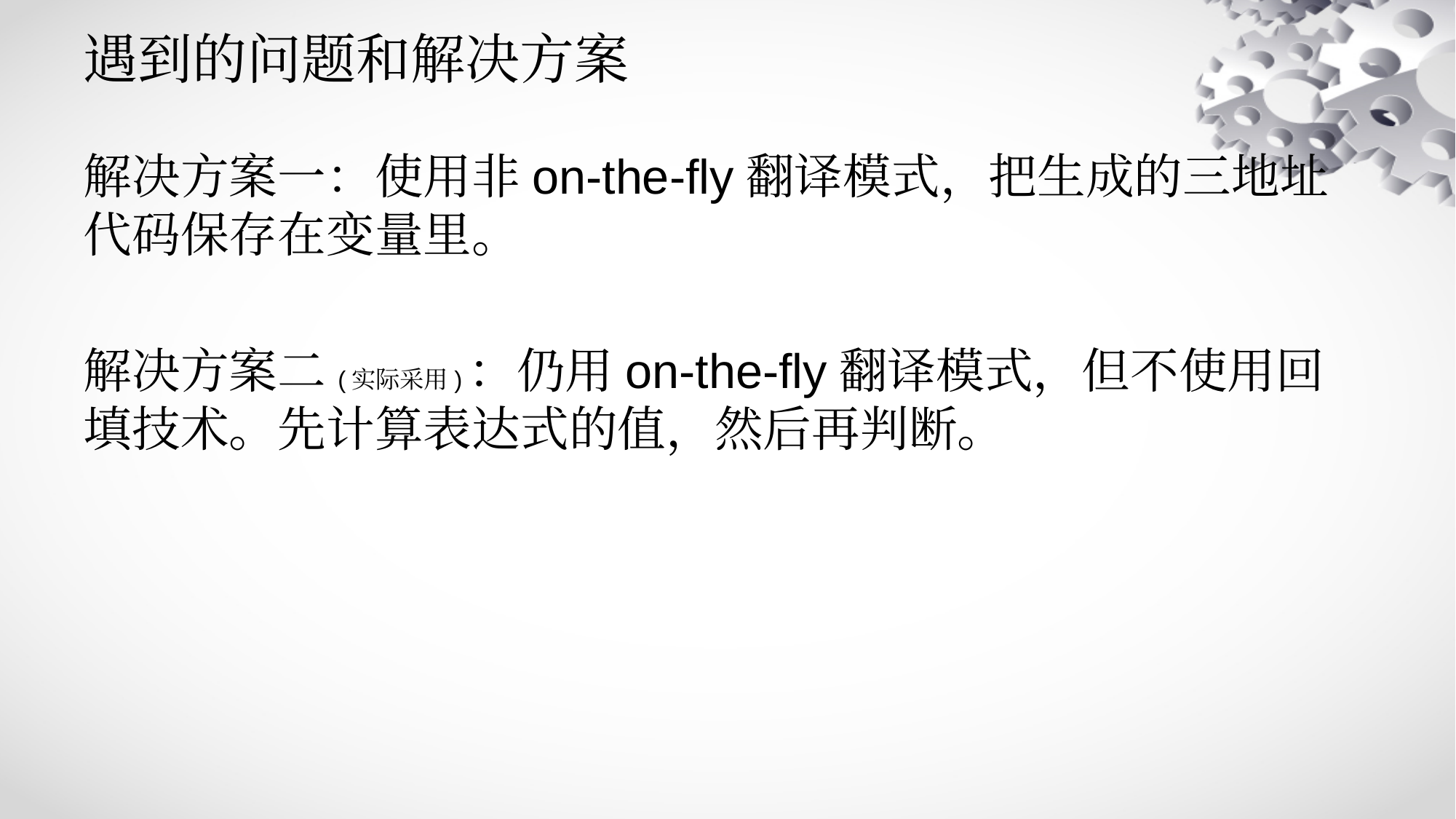

# 遇到的问题和解决方案
解决方案一：使用非on-the-fly翻译模式，把生成的三地址代码保存在变量里。

解决方案二(实际采用)：仍用on-the-fly翻译模式，但不使用回填技术。先计算表达式的值，然后再判断。